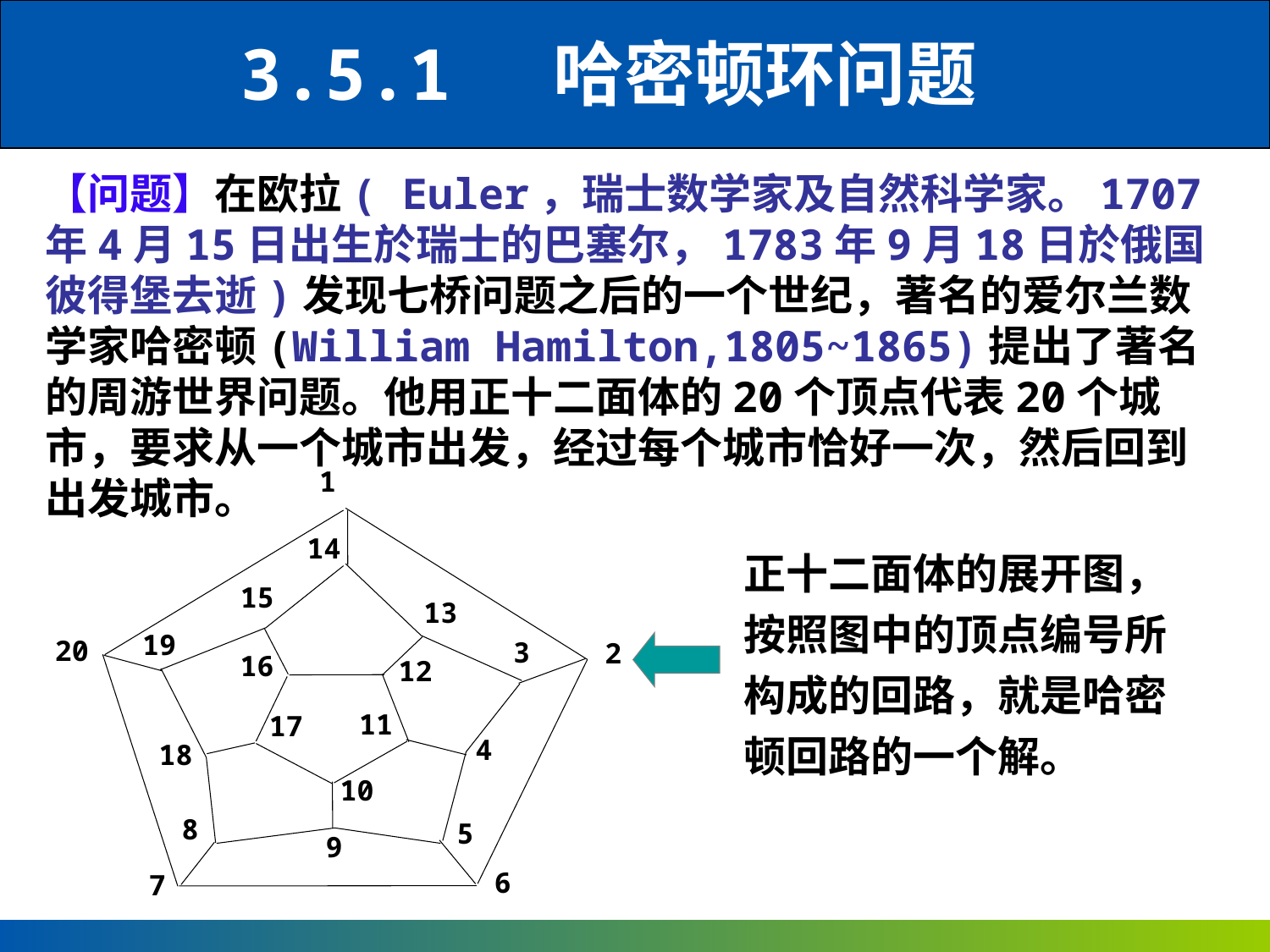

3.5.1  哈密顿环问题
【问题】在欧拉( Euler，瑞士数学家及自然科学家。1707年4月15日出生於瑞士的巴塞尔，1783年9月18日於俄国彼得堡去逝)发现七桥问题之后的一个世纪，著名的爱尔兰数学家哈密顿(William Hamilton,1805~1865)提出了著名的周游世界问题。他用正十二面体的20个顶点代表20个城市，要求从一个城市出发，经过每个城市恰好一次，然后回到出发城市。
1

14

15
13

19

20
3
2

16

12

11
17

4

18

10
8
5

9

6
7

正十二面体的展开图，按照图中的顶点编号所构成的回路，就是哈密顿回路的一个解。